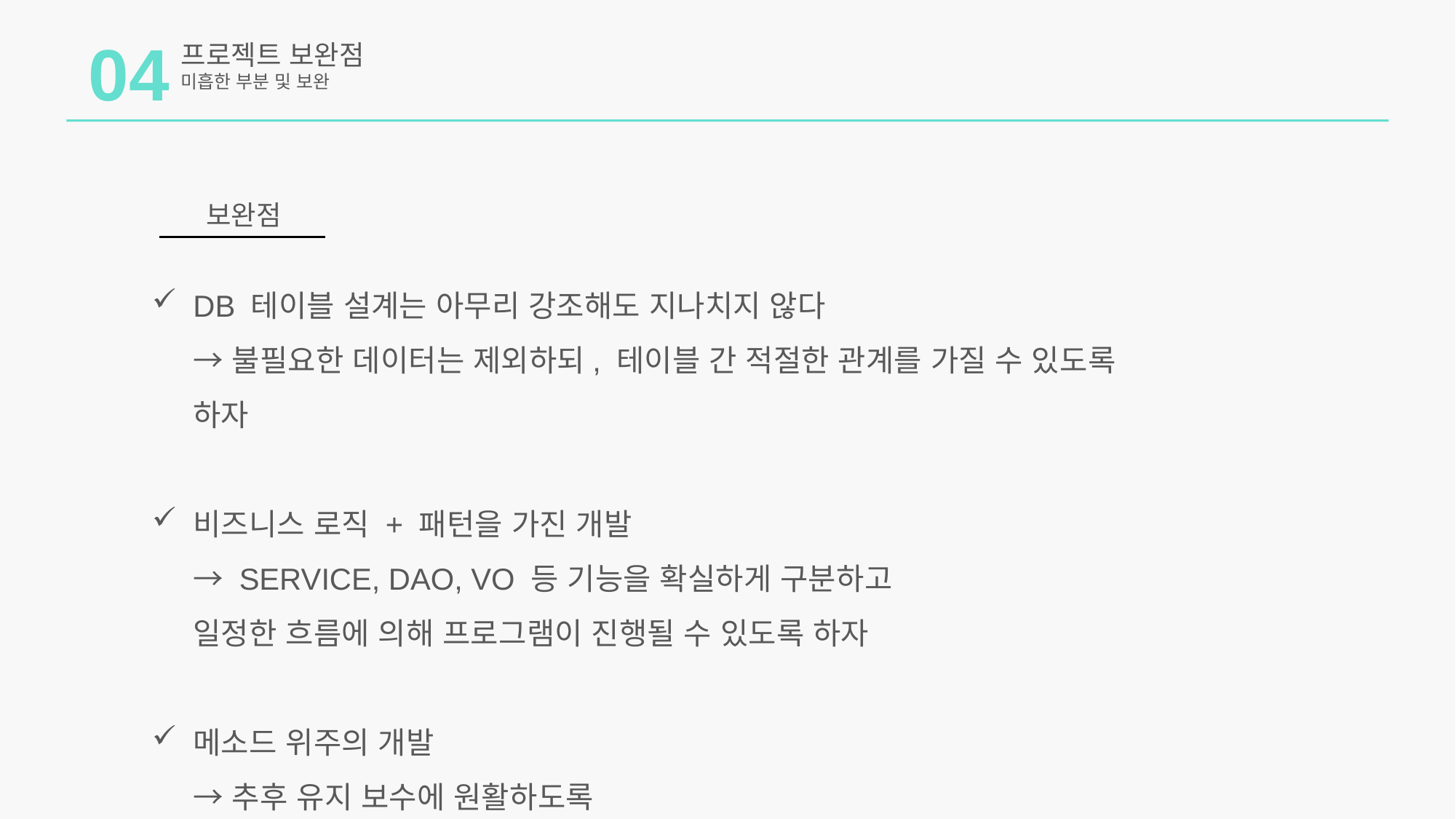

04
프로젝트 보완점
미흡한 부분 및 보완

보완점
DB 테이블 설계는 아무리 강조해도 지나치지 않다
→ 불필요한 데이터는 제외하되, 테이블 간 적절한 관계를 가질 수 있도록 하자

비즈니스 로직 + 패턴을 가진 개발
→ SERVICE, DAO, VO 등 기능을 확실하게 구분하고
일정한 흐름에 의해 프로그램이 진행될 수 있도록 하자

메소드 위주의 개발
→ 추후 유지 보수에 원활하도록